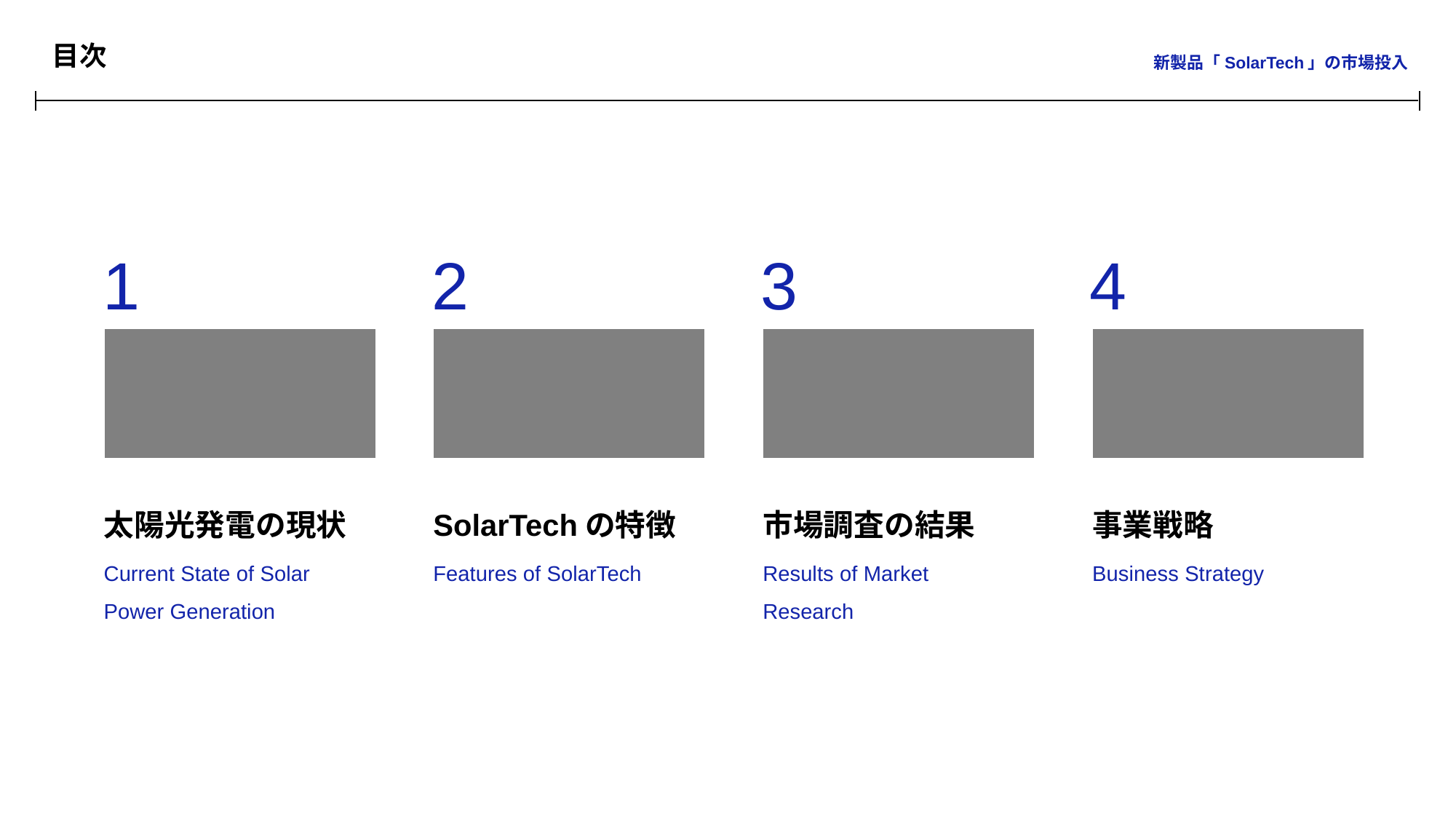

目次
新製品「SolarTech」の市場投入
1
2
3
4

太陽光発電の現状
SolarTechの特徴
市場調査の結果
事業戦略
Current State of Solar Power Generation
Features of SolarTech
Results of Market Research
Business Strategy